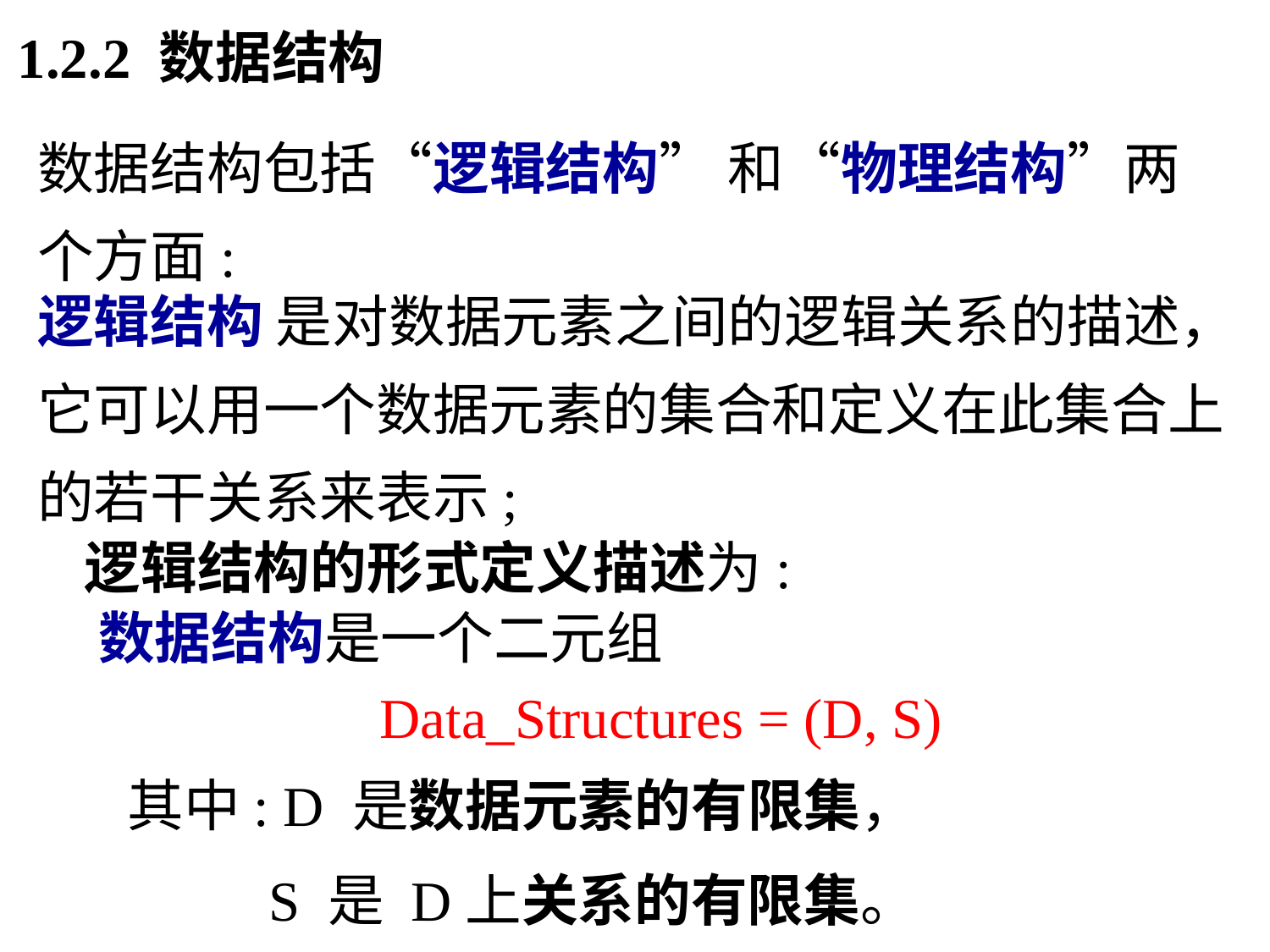

1.2.2 数据结构
数据结构包括“逻辑结构” 和“物理结构”两个方面:
逻辑结构 是对数据元素之间的逻辑关系的描述，它可以用一个数据元素的集合和定义在此集合上的若干关系来表示;
逻辑结构的形式定义描述为:
数据结构是一个二元组
Data_Structures = (D, S)
其中: D 是数据元素的有限集，
          S 是 D上关系的有限集。